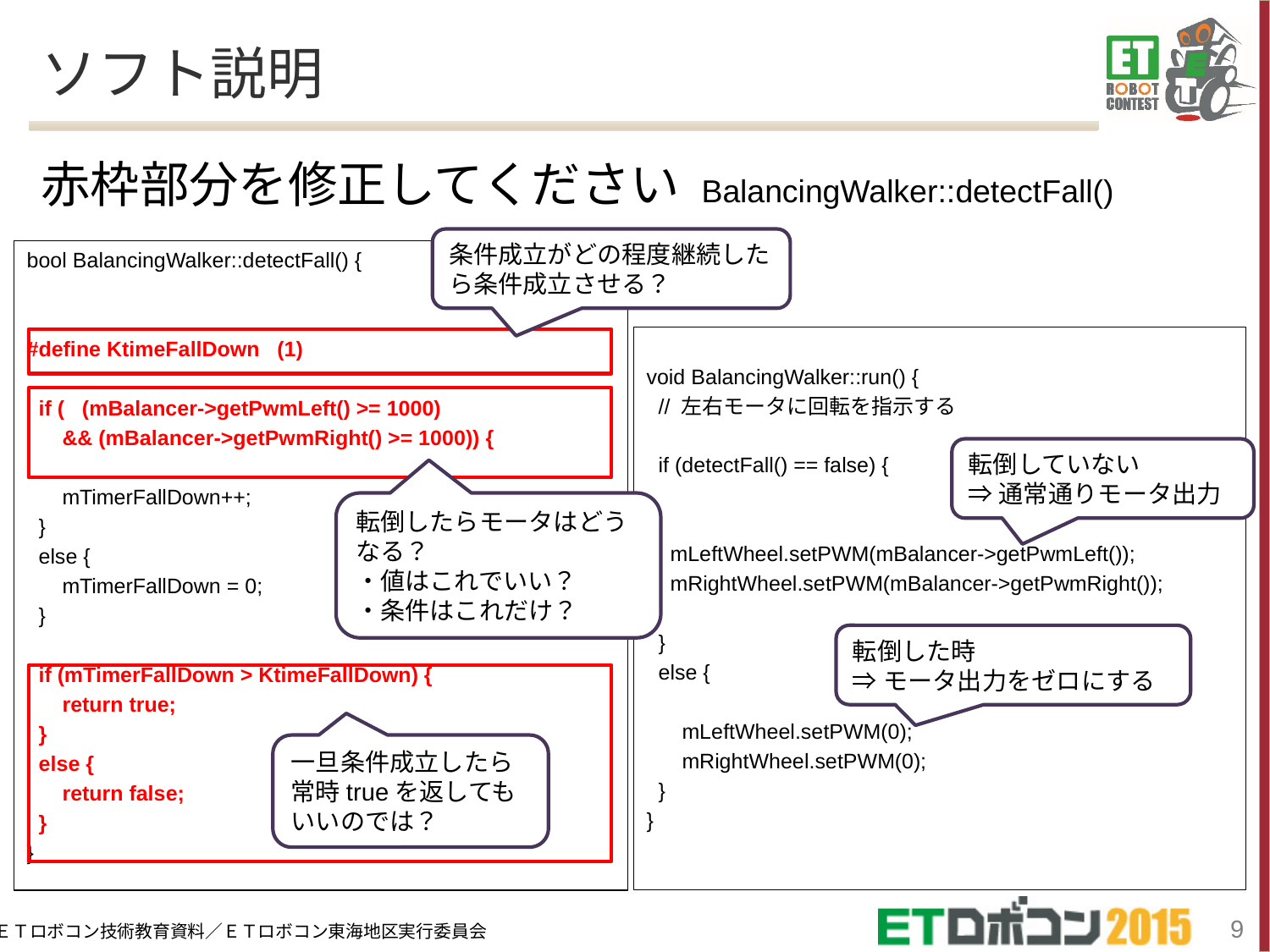

# ソフト説明
赤枠部分を修正してください  BalancingWalker::detectFall()
条件成立がどの程度継続したら条件成立させる？
bool BalancingWalker::detectFall() {

#define KtimeFallDown   (1)

  if (   (mBalancer->getPwmLeft() >= 1000)
      && (mBalancer->getPwmRight() >= 1000)) {

      mTimerFallDown++;
  }
  else {
      mTimerFallDown = 0;
  }

  if (mTimerFallDown > KtimeFallDown) {
      return true;
  }
  else {
      return false;
  }
}

void BalancingWalker::run() {
  // 左右モータに回転を指示する

  if (detectFall() == false) {

    mLeftWheel.setPWM(mBalancer->getPwmLeft());
    mRightWheel.setPWM(mBalancer->getPwmRight());

  }
  else {

      mLeftWheel.setPWM(0);
      mRightWheel.setPWM(0);
  }
}

転倒していない
⇒通常通りモータ出力
転倒したらモータはどうなる？
・値はこれでいい？
・条件はこれだけ？
転倒した時
⇒モータ出力をゼロにする

一旦条件成立したら
常時trueを返してもいいのでは？
9